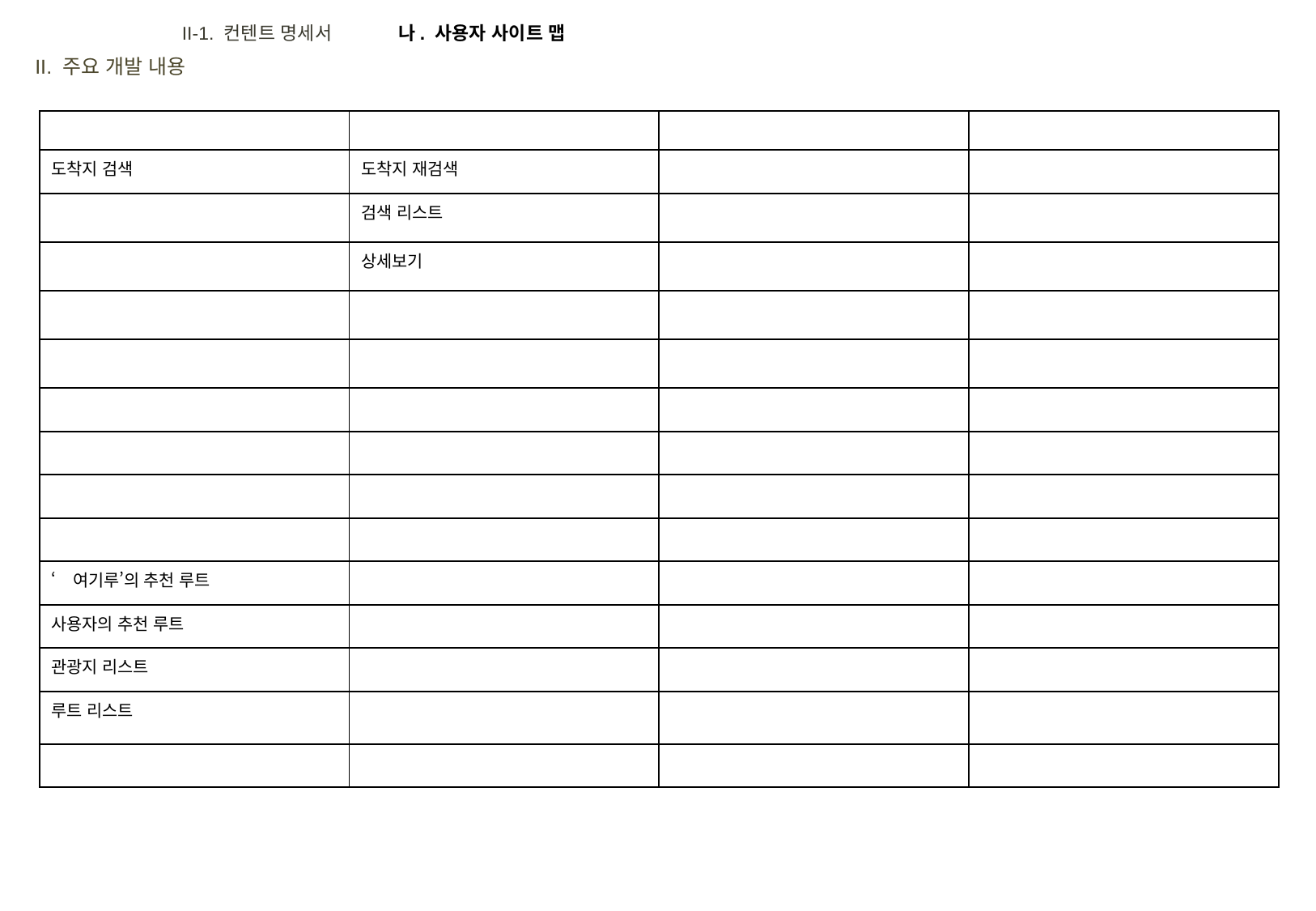

II-1. 컨텐트 명세서
나. 사용자 사이트 맵
|  |  |  |  |
| --- | --- | --- | --- |
| 도착지 검색 | 도착지 재검색 |  |  |
|  | 검색 리스트 |  |  |
|  | 상세보기 |  |  |
|  |  |  |  |
|  |  |  |  |
|  |  |  |  |
|  |  |  |  |
|  |  |  |  |
|  |  |  |  |
| ‘여기루’의 추천 루트 |  |  |  |
| 사용자의 추천 루트 |  |  |  |
| 관광지 리스트 |  |  |  |
| 루트 리스트 |  |  |  |
|  |  |  |  |